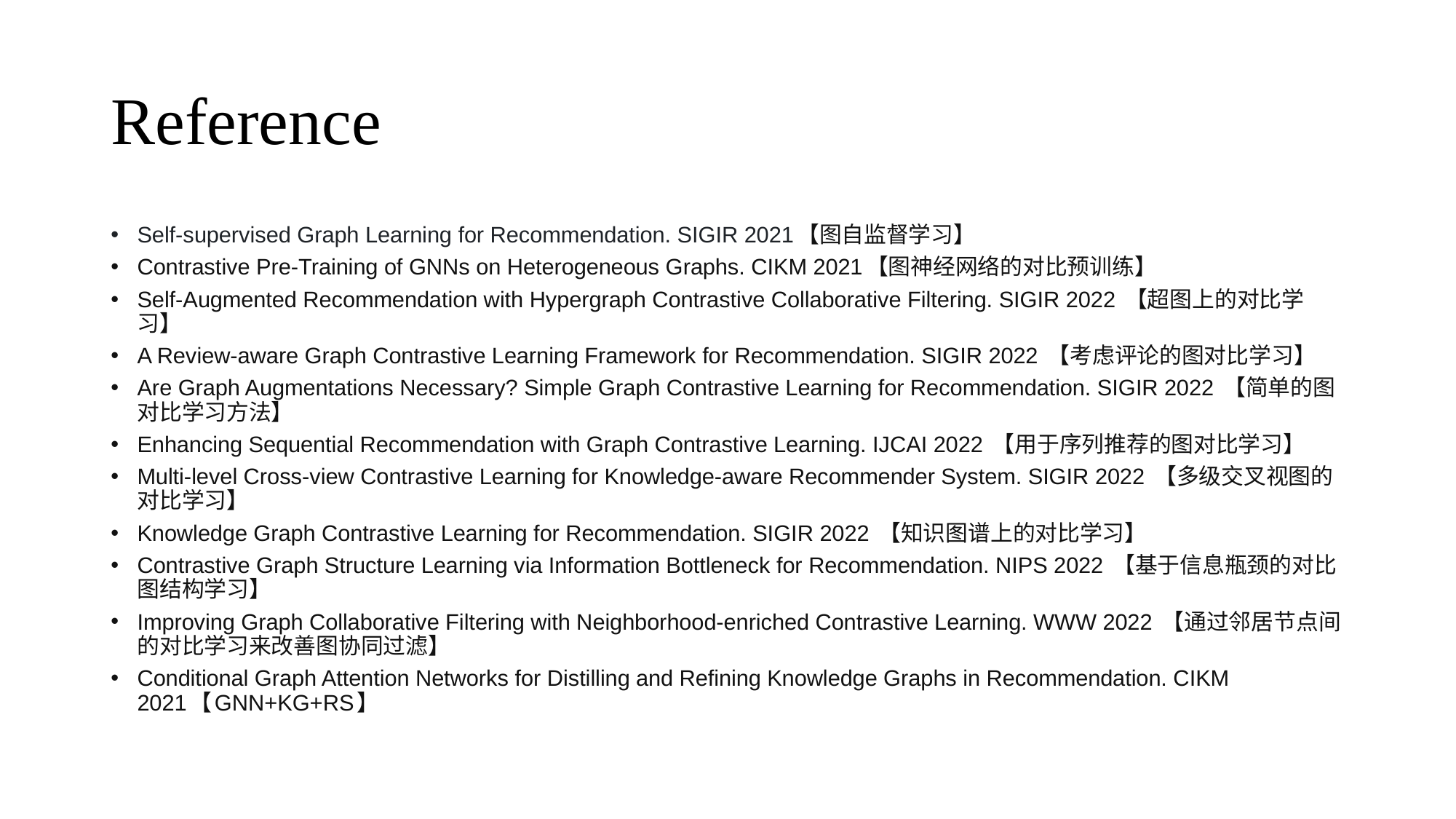

# Reference
Self-supervised Graph Learning for Recommendation. SIGIR 2021【图自监督学习】
Contrastive Pre-Training of GNNs on Heterogeneous Graphs. CIKM 2021【图神经网络的对比预训练】
Self-Augmented Recommendation with Hypergraph Contrastive Collaborative Filtering. SIGIR 2022 【超图上的对比学习】
A Review-aware Graph Contrastive Learning Framework for Recommendation. SIGIR 2022 【考虑评论的图对比学习】
Are Graph Augmentations Necessary? Simple Graph Contrastive Learning for Recommendation. SIGIR 2022 【简单的图对比学习方法】
Enhancing Sequential Recommendation with Graph Contrastive Learning. IJCAI 2022 【用于序列推荐的图对比学习】
Multi-level Cross-view Contrastive Learning for Knowledge-aware Recommender System. SIGIR 2022 【多级交叉视图的对比学习】
Knowledge Graph Contrastive Learning for Recommendation. SIGIR 2022 【知识图谱上的对比学习】
Contrastive Graph Structure Learning via Information Bottleneck for Recommendation. NIPS 2022 【基于信息瓶颈的对比图结构学习】
Improving Graph Collaborative Filtering with Neighborhood-enriched Contrastive Learning. WWW 2022 【通过邻居节点间的对比学习来改善图协同过滤】
Conditional Graph Attention Networks for Distilling and Refining Knowledge Graphs in Recommendation. CIKM 2021【GNN+KG+RS】